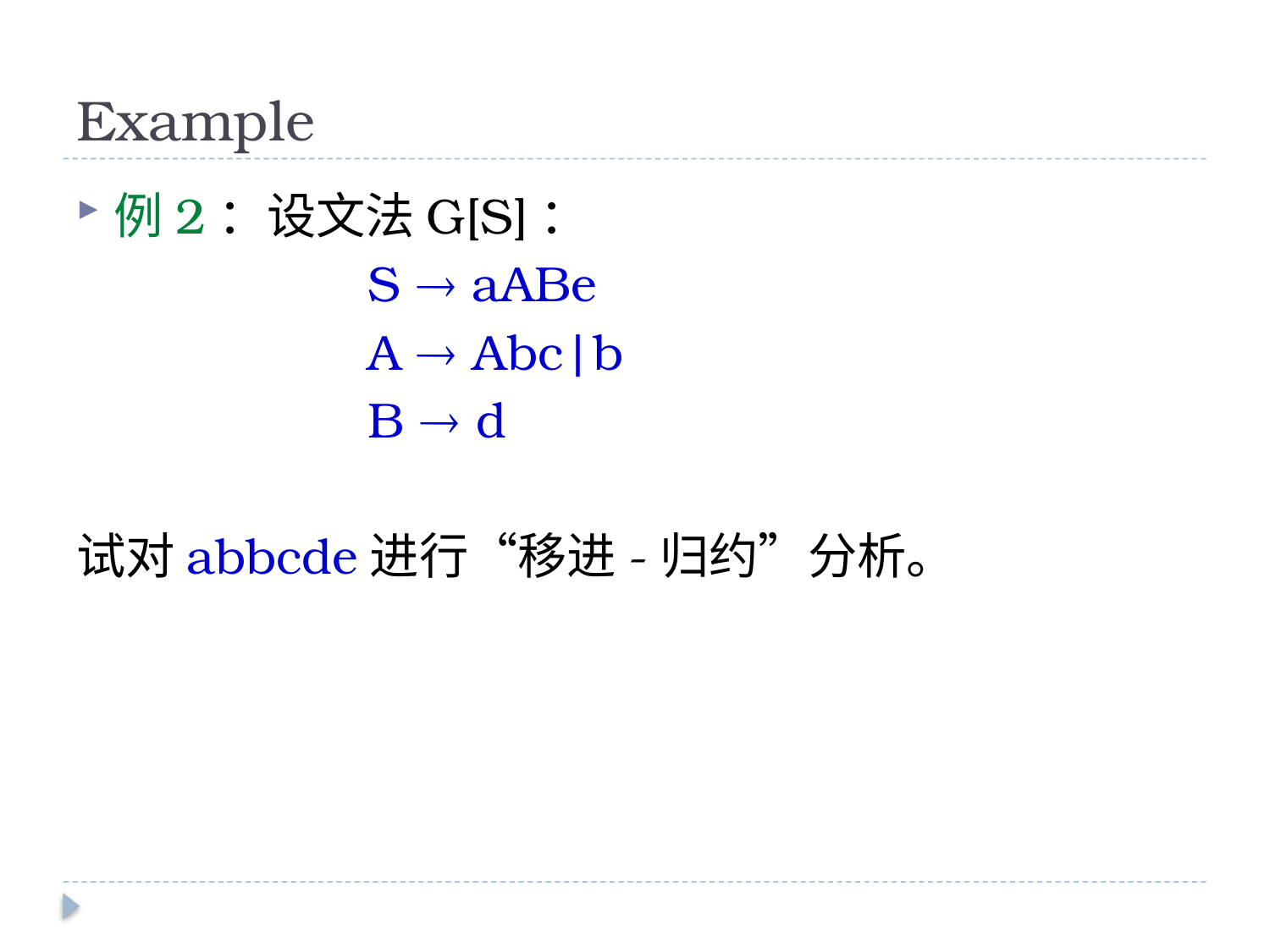

# Example
例2：设文法G[S]：
			S → aABe
			A → Abc|b
			B → d

试对abbcde进行“移进-归约”分析。

5